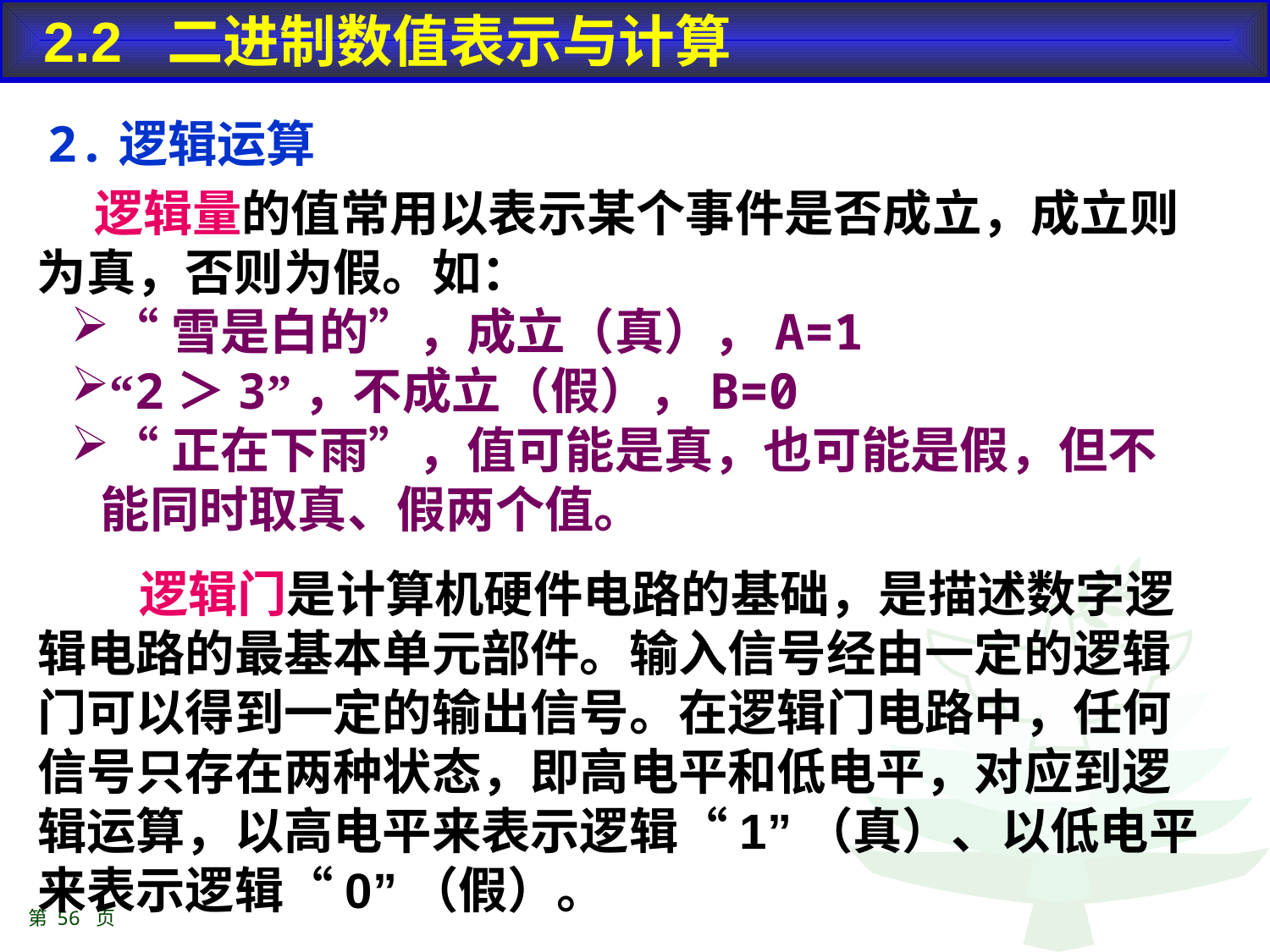

2.2  二进制数值表示与计算
2.逻辑运算
    逻辑量的值常用以表示某个事件是否成立，成立则为真，否则为假。如：
“雪是白的”，成立（真），A=1
“2＞3”，不成立（假），B=0
“正在下雨”，值可能是真，也可能是假，但不能同时取真、假两个值。
        逻辑门是计算机硬件电路的基础，是描述数字逻辑电路的最基本单元部件。输入信号经由一定的逻辑门可以得到一定的输出信号。在逻辑门电路中，任何信号只存在两种状态，即高电平和低电平，对应到逻辑运算，以高电平来表示逻辑“1”（真）、以低电平来表示逻辑“0”（假）。